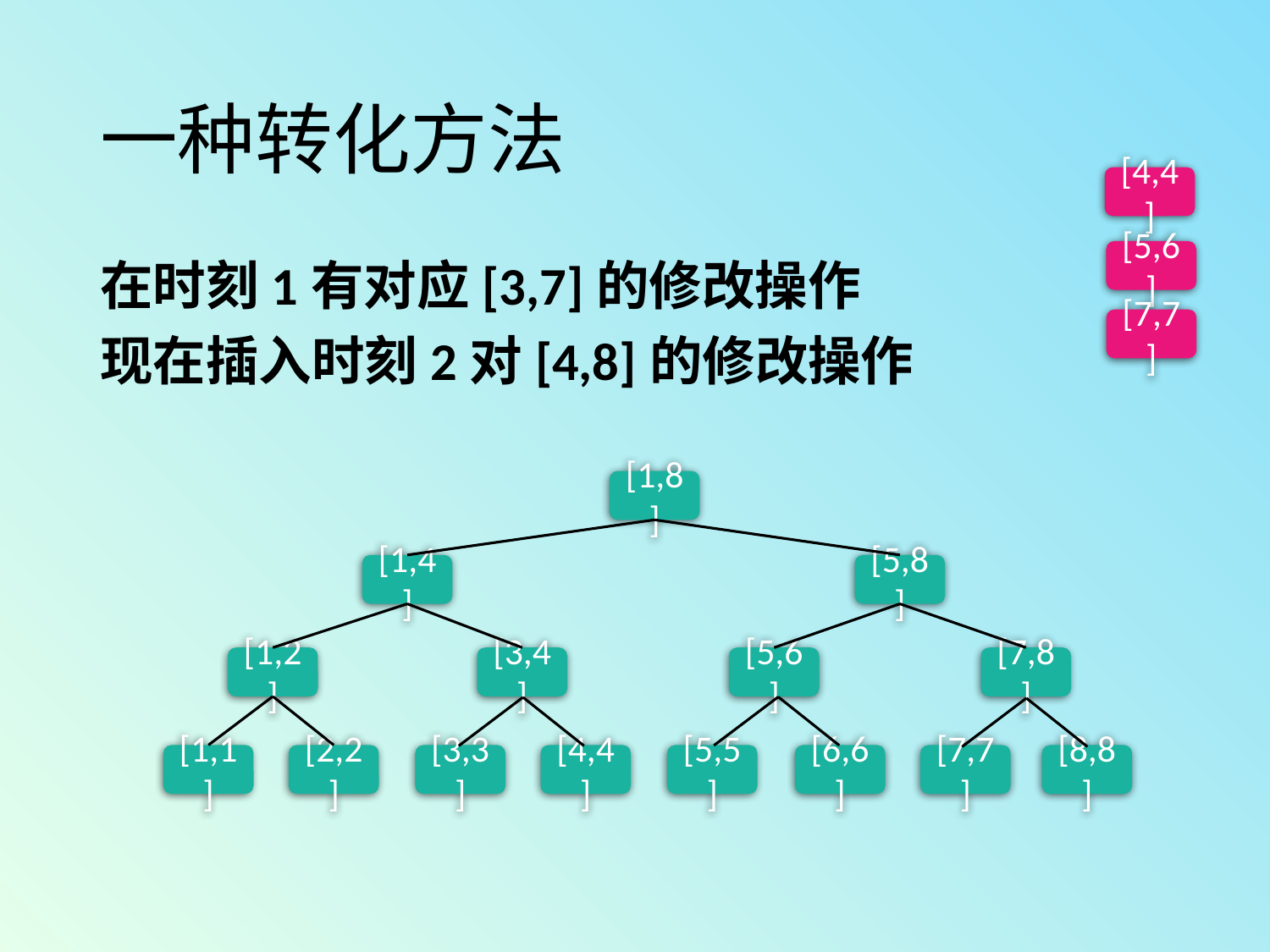

# 一种转化方法
[4,4]
[5,6]
在时刻1有对应[3,7]的修改操作
现在插入时刻2对[4,8]的修改操作
[7,7]
[1,8]
[1,4]
[5,8]
[1,2]
[3,4]
[5,6]
[7,8]
[1,1]
[2,2]
[3,3]
[4,4]
[5,5]
[6,6]
[7,7]
[8,8]